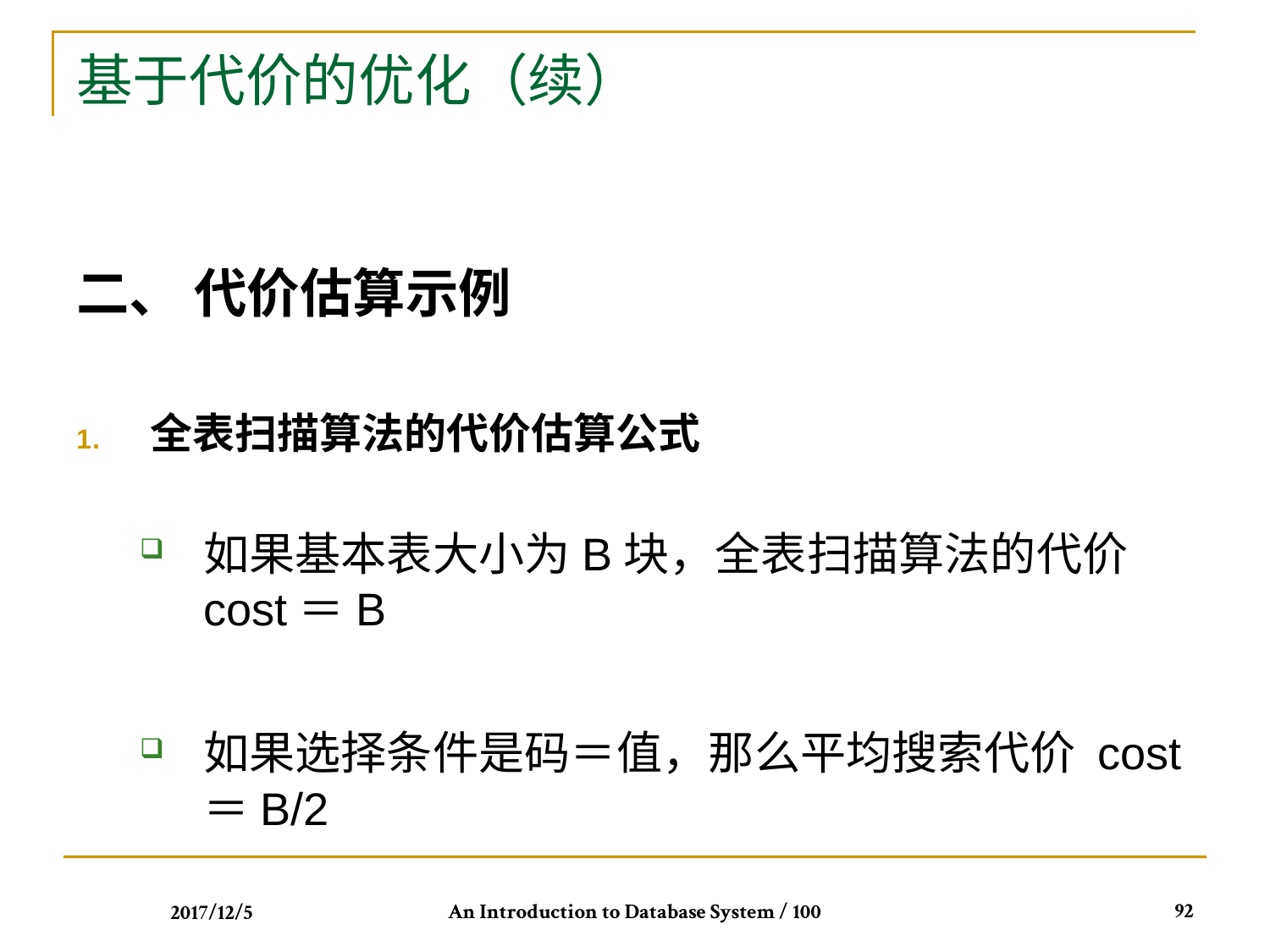

# 基于代价的优化（续）
二、 代价估算示例

全表扫描算法的代价估算公式

如果基本表大小为B块，全表扫描算法的代价 cost＝B

如果选择条件是码＝值，那么平均搜索代价 cost＝B/2

2017/12/5
92
An Introduction to Database System / 100